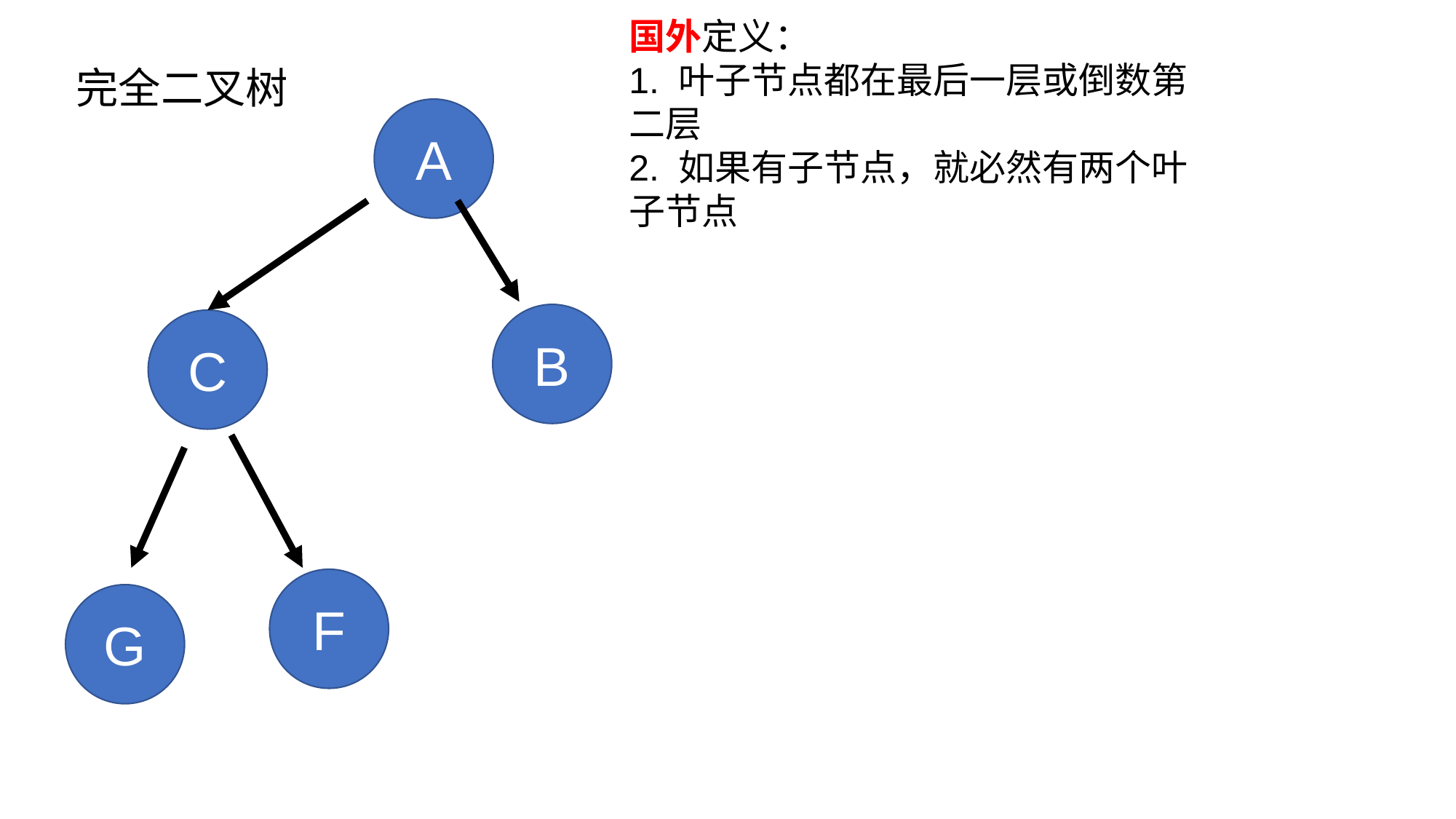

国外定义：
1. 叶子节点都在最后一层或倒数第二层
2. 如果有子节点，就必然有两个叶子节点
完全二叉树
A
B
C
F
G